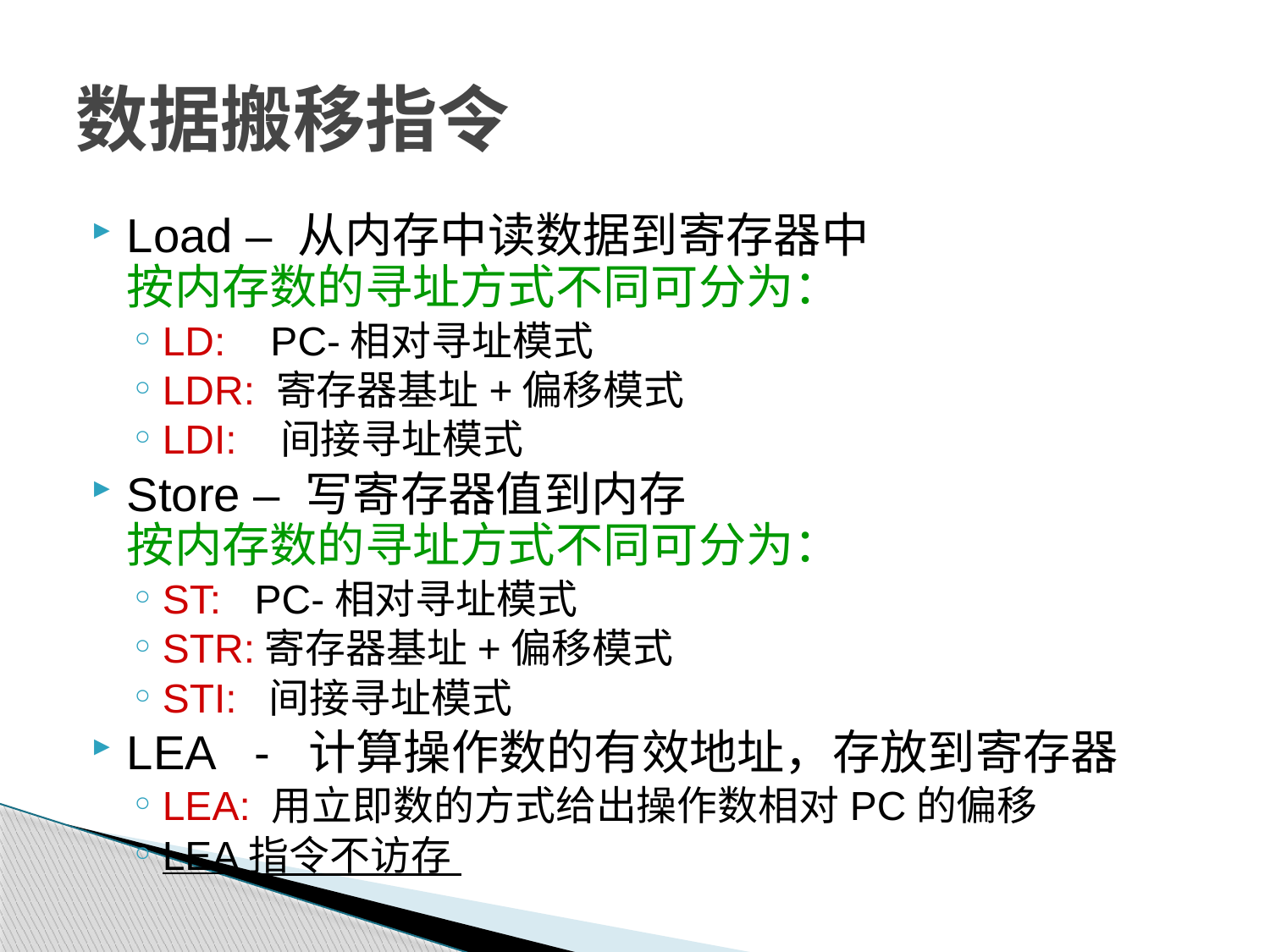

# 数据搬移指令
Load – 从内存中读数据到寄存器中
按内存数的寻址方式不同可分为：
LD:    PC-相对寻址模式
LDR: 寄存器基址+偏移模式
LDI:   间接寻址模式
Store – 写寄存器值到内存
按内存数的寻址方式不同可分为：
ST:   PC-相对寻址模式
STR:寄存器基址+偏移模式
STI:  间接寻址模式
LEA   -  计算操作数的有效地址，存放到寄存器
LEA: 用立即数的方式给出操作数相对PC的偏移
LEA指令不访存